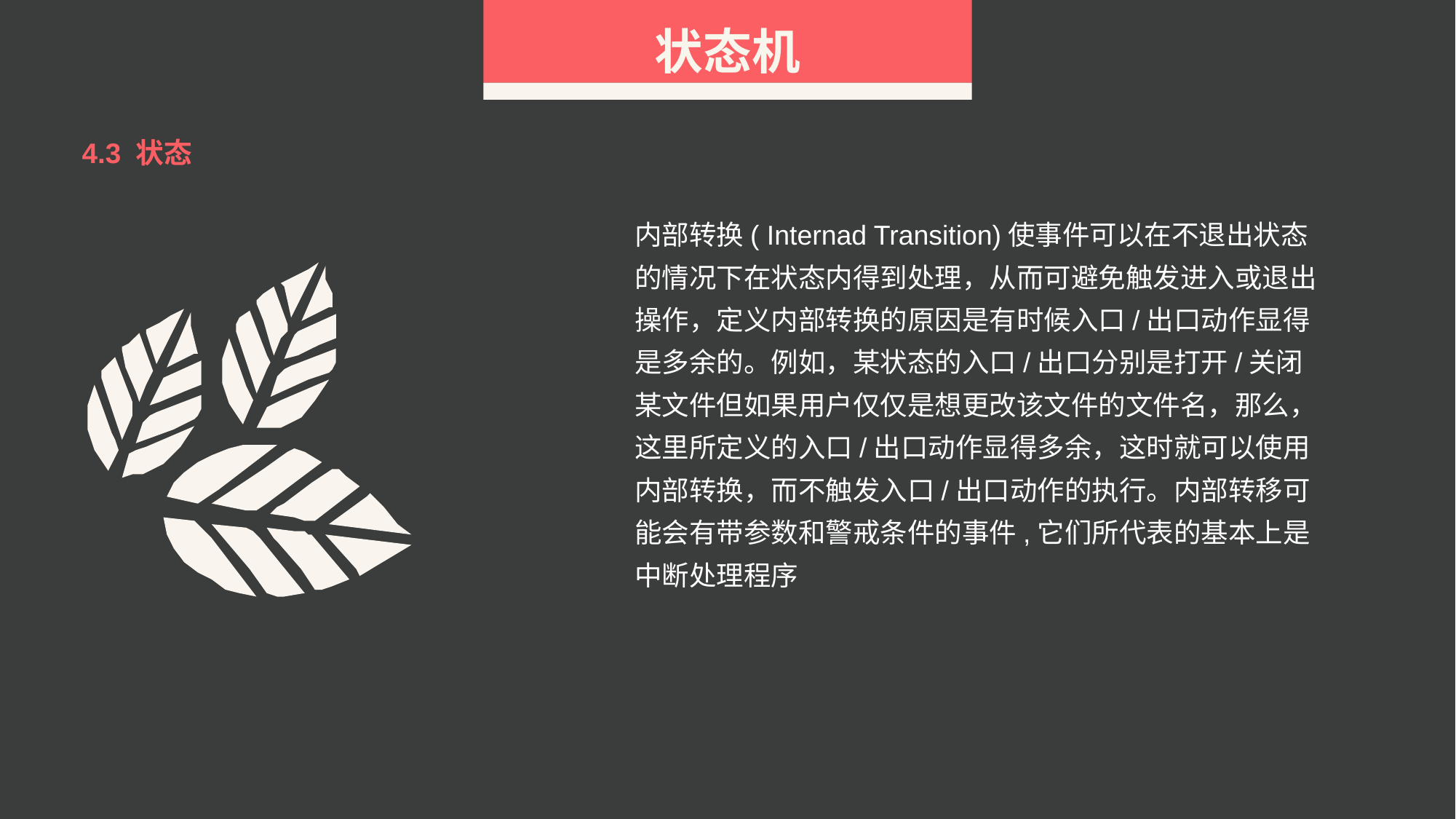

状态机
4.3 状态
内部转换( Internad Transition)使事件可以在不退出状态的情况下在状态内得到处理，从而可避免触发进入或退出操作，定义内部转换的原因是有时候入口/出口动作显得是多余的。例如，某状态的入口/出口分别是打开/关闭某文件但如果用户仅仅是想更改该文件的文件名，那么，这里所定义的入口/出口动作显得多余，这时就可以使用内部转换，而不触发入口/出口动作的执行。内部转移可能会有带参数和警戒条件的事件,它们所代表的基本上是中断处理程序